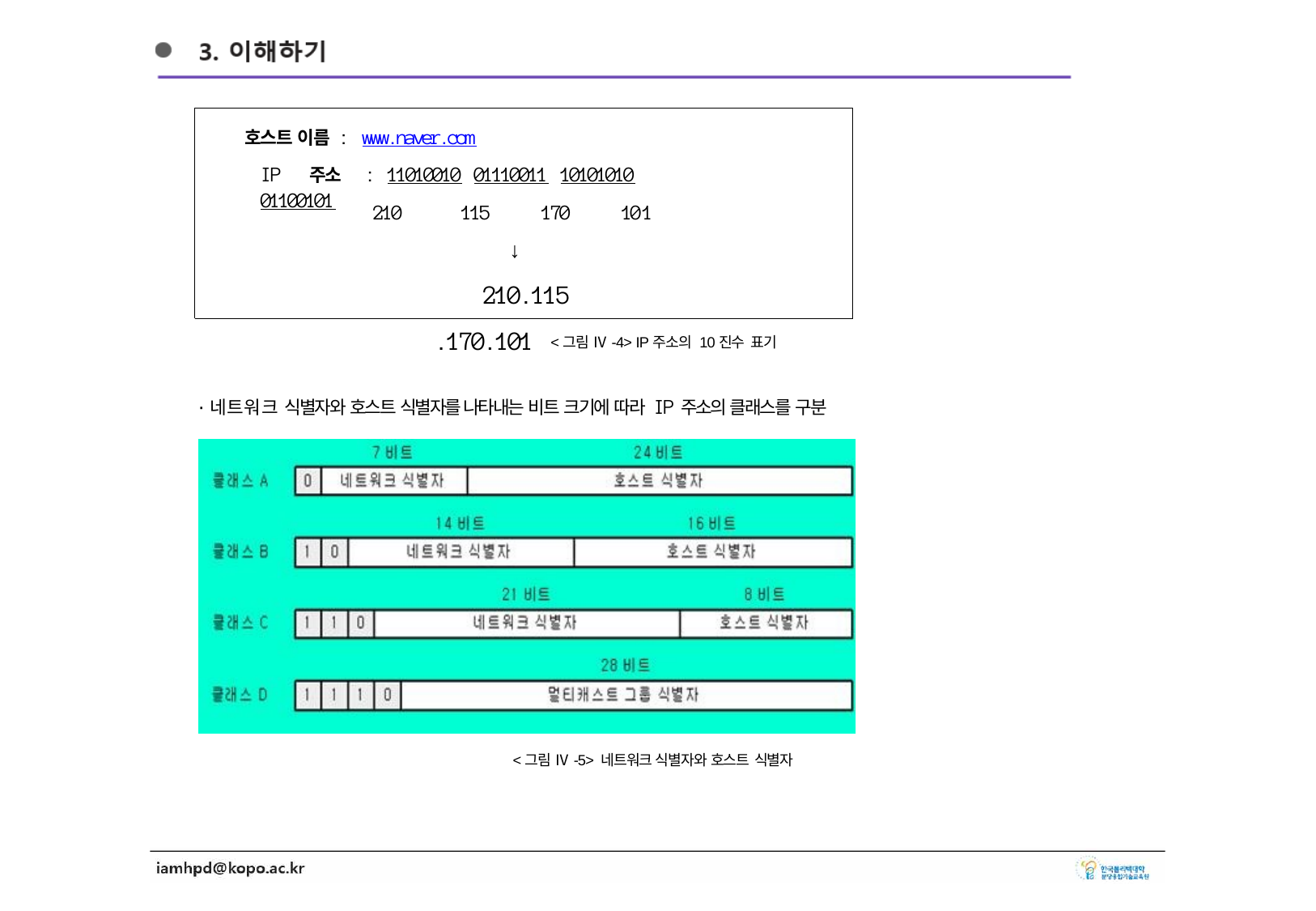

호스트 이름 : www.naver.com
IP  주소	: 11010010 01110011 10101010 01100101
210	115	170
↓
101
210.115.170.101

<그림 Ⅳ-4> IP주소의 10진수 표기

∙네트워크 식별자와 호스트 식별자를 나타내는 비트 크기에 따라 IP주소의 클래스를 구분

<그림 Ⅳ-5> 네트워크 식별자와 호스트 식별자